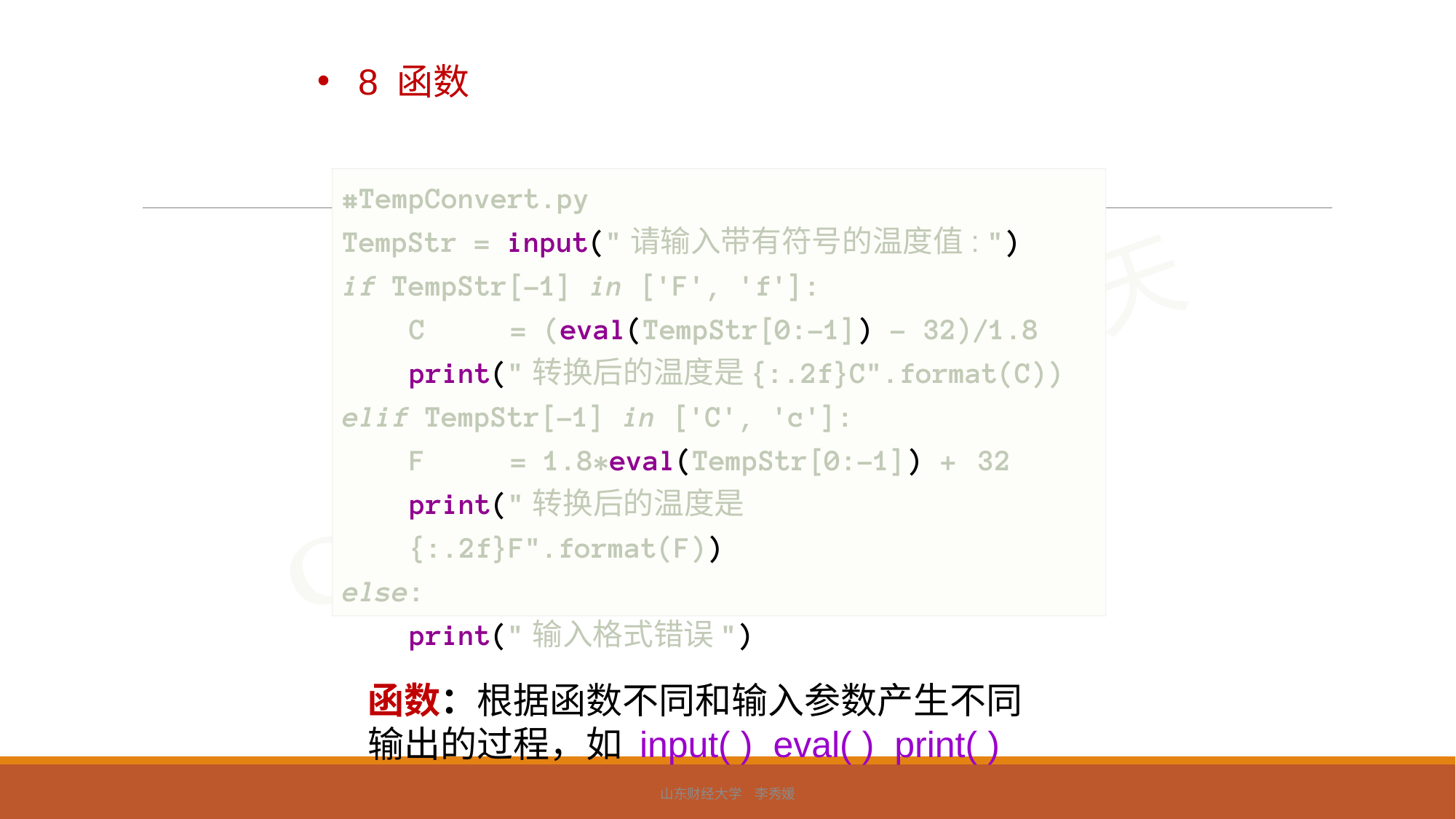

8 函数

#TempConvert.py
TempStr = input("请输入带有符号的温度值: ")
if TempStr[-1] in ['F', 'f']:
C	=	(eval(TempStr[0:-1]) - 32)/1.8
print("转换后的温度是{:.2f}C".format(C))
elif TempStr[-1] in ['C', 'c']:
F	=	1.8*eval(TempStr[0:-1]) +	32  print("转换后的温度是{:.2f}F".format(F))
else:
print("输入格式错误")
函数：根据函数不同和输入参数产生不同输出的过程，如 input( )  eval( )  print( )

山东财经大学   李秀媛